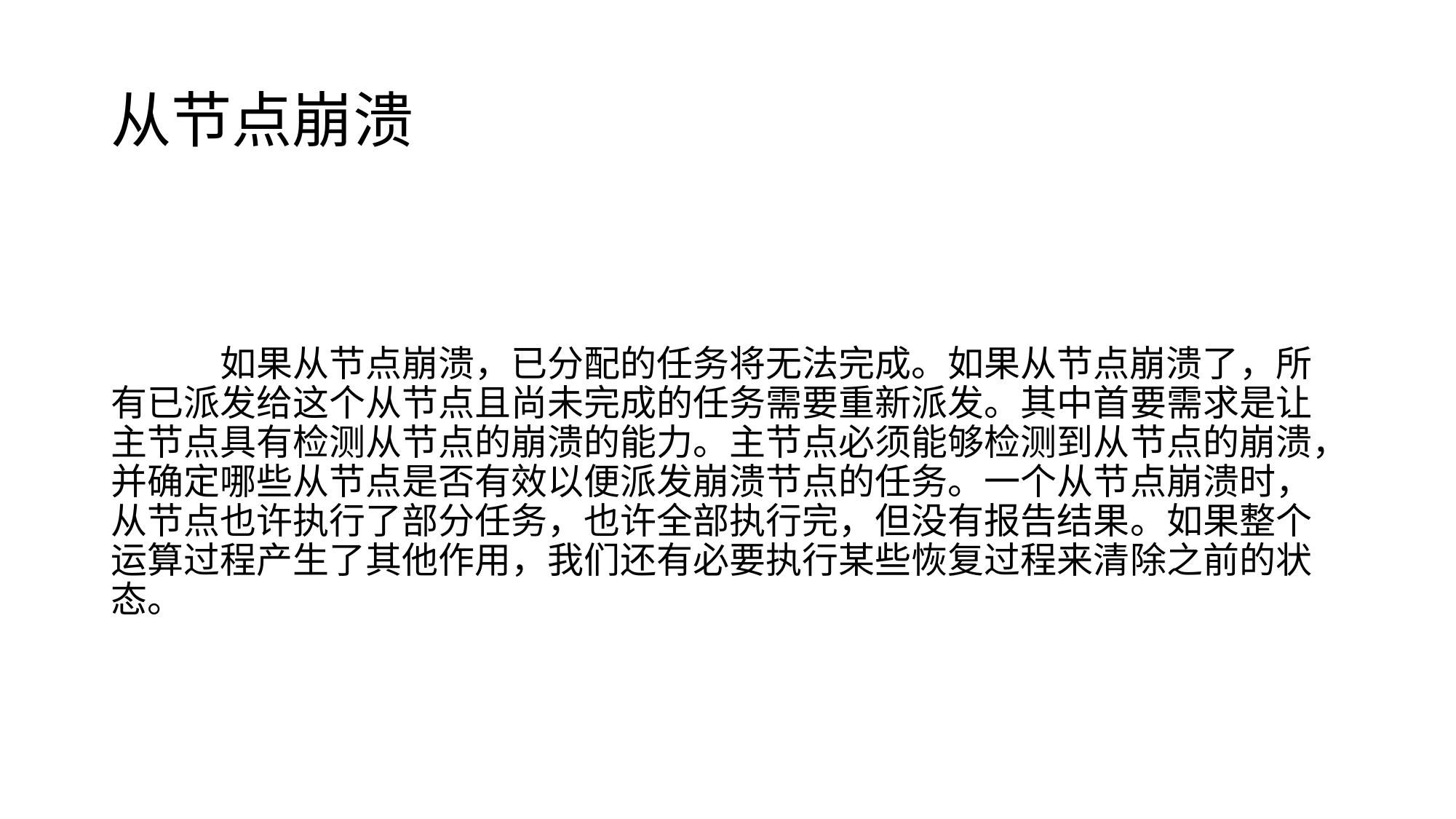

# 从节点崩溃
	如果从节点崩溃，已分配的任务将无法完成。如果从节点崩溃了，所有已派发给这个从节点且尚未完成的任务需要重新派发。其中首要需求是让主节点具有检测从节点的崩溃的能力。主节点必须能够检测到从节点的崩溃，并确定哪些从节点是否有效以便派发崩溃节点的任务。一个从节点崩溃时，从节点也许执行了部分任务，也许全部执行完，但没有报告结果。如果整个运算过程产生了其他作用，我们还有必要执行某些恢复过程来清除之前的状态。